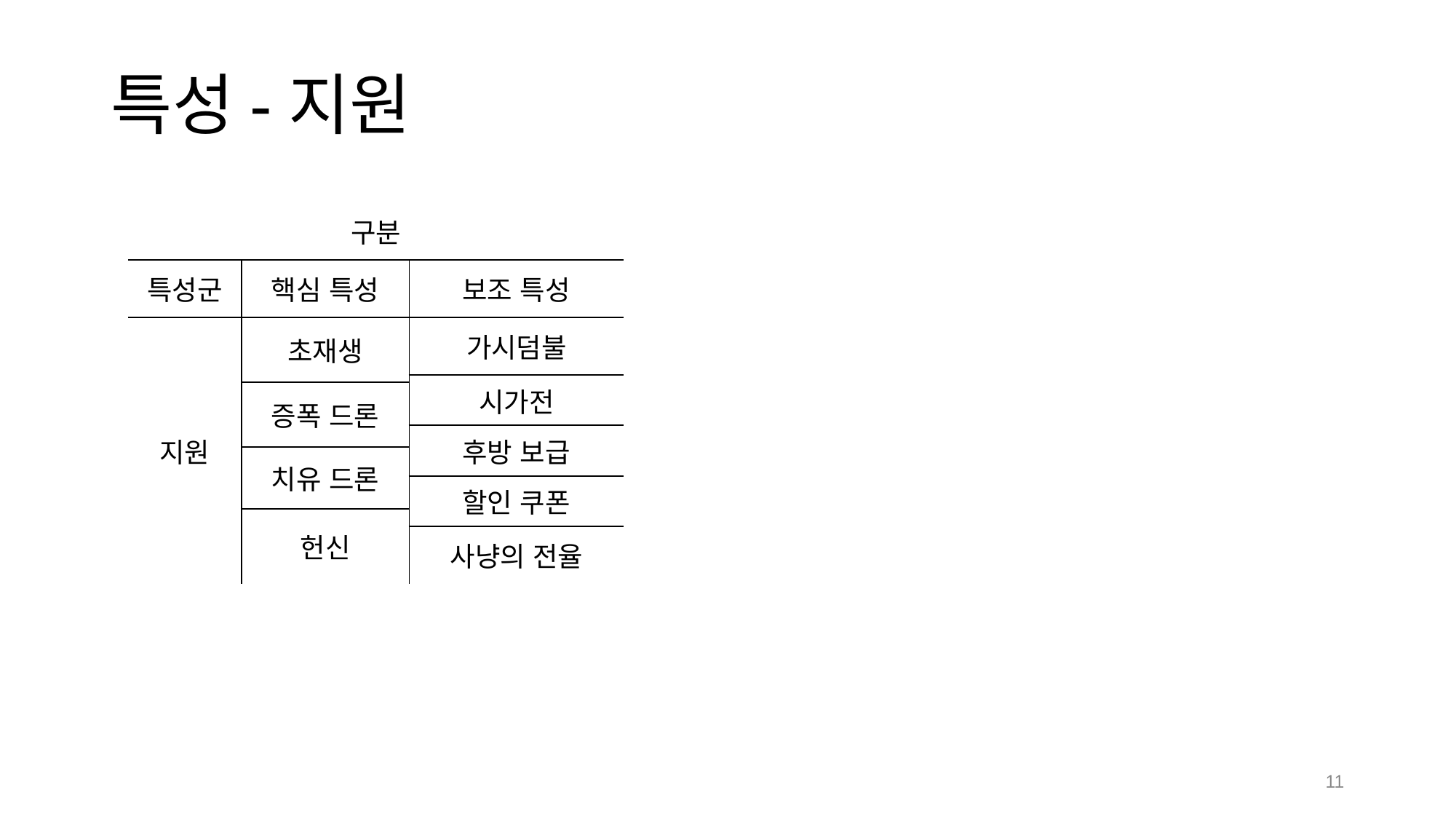

# 특성-지원
| 구분 | 구분 | 설명 |
| --- | --- | --- |
| 특성군 | 핵심 특성 | 보조 특성 |
| 지원 | 초재생 | 가시덤불 |
|  |  | 시가전 |
|  | 증폭 드론 |  |
|  |  | 후방 보급 |
|  | 치유 드론 |  |
|  |  | 할인 쿠폰 |
|  | 헌신 |  |
|  |  | 사냥의 전율 |
11